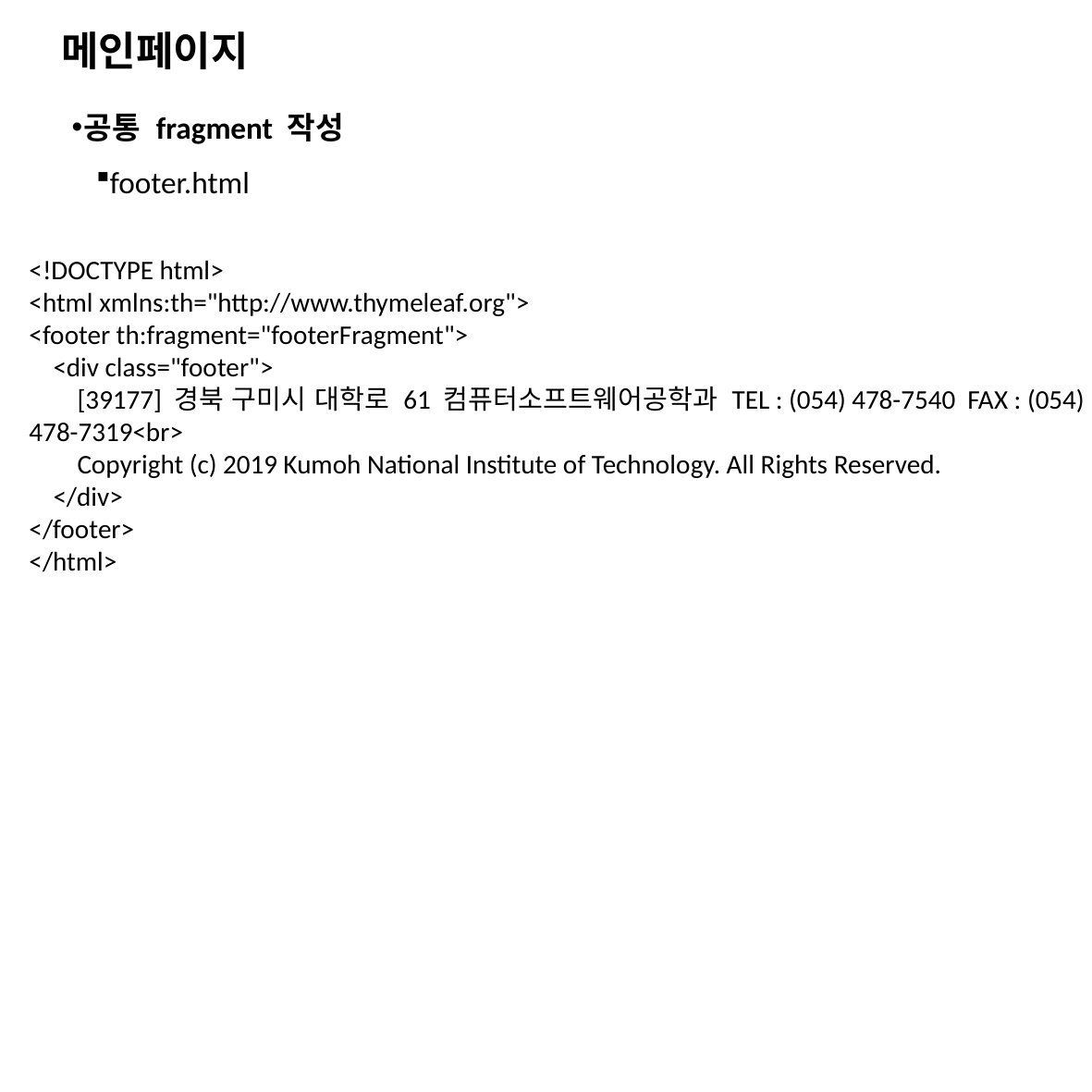

# 메인페이지
공통 fragment 작성
footer.html

<!DOCTYPE html>
<html xmlns:th="http://www.thymeleaf.org">
<footer th:fragment="footerFragment">
    <div class="footer">
        [39177] 경북 구미시 대학로 61 컴퓨터소프트웨어공학과 TEL : (054) 478-7540  FAX : (054) 478-7319<br>
        Copyright (c) 2019 Kumoh National Institute of Technology. All Rights Reserved.
    </div>
</footer>
</html>